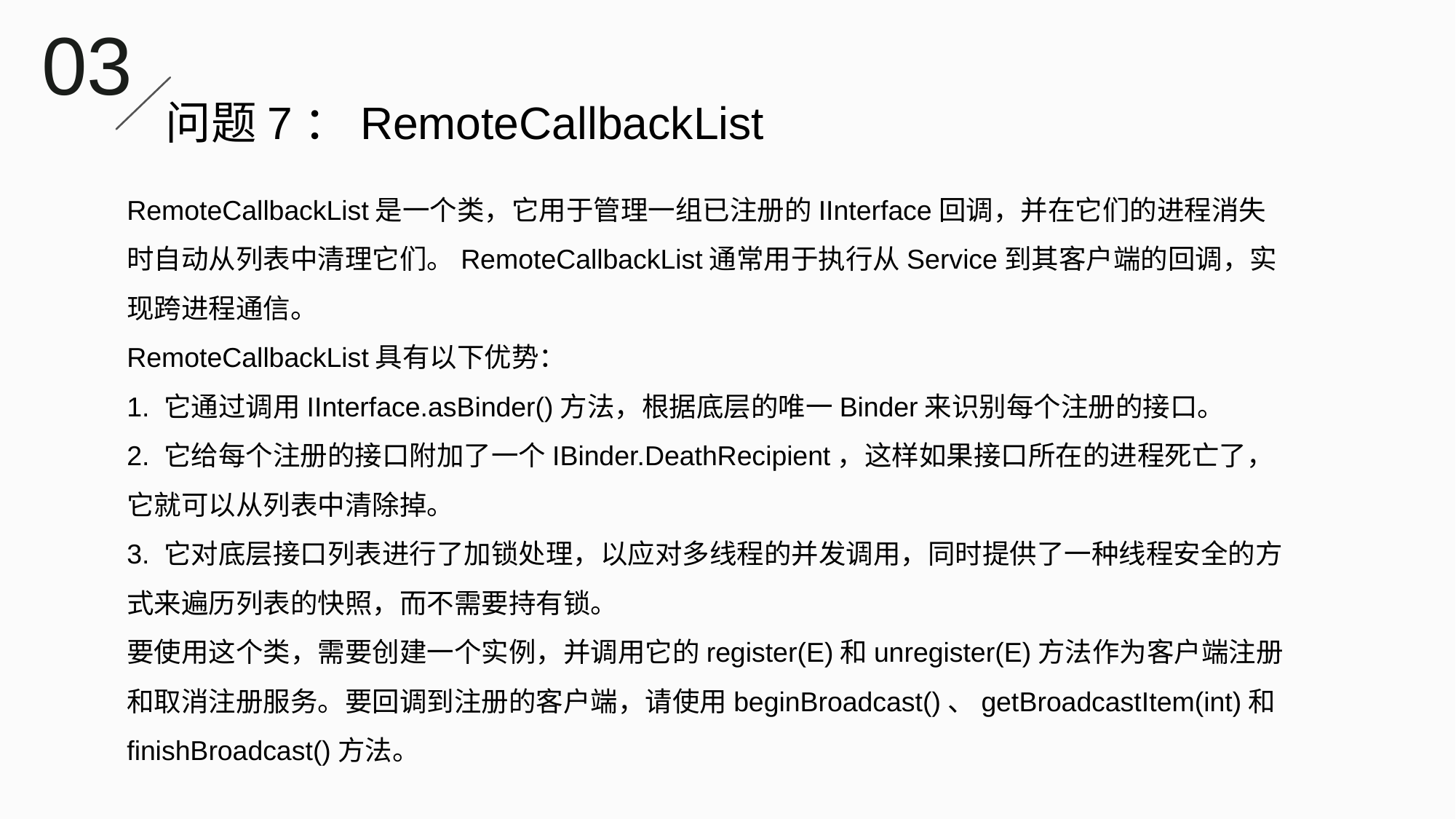

03
问题7：RemoteCallbackList
RemoteCallbackList是一个类，它用于管理一组已注册的IInterface回调，并在它们的进程消失时自动从列表中清理它们。RemoteCallbackList通常用于执行从Service到其客户端的回调，实现跨进程通信。
RemoteCallbackList具有以下优势：
1. 它通过调用IInterface.asBinder()方法，根据底层的唯一Binder来识别每个注册的接口。
2. 它给每个注册的接口附加了一个IBinder.DeathRecipient，这样如果接口所在的进程死亡了，它就可以从列表中清除掉。
3. 它对底层接口列表进行了加锁处理，以应对多线程的并发调用，同时提供了一种线程安全的方式来遍历列表的快照，而不需要持有锁。
要使用这个类，需要创建一个实例，并调用它的register(E)和unregister(E)方法作为客户端注册和取消注册服务。要回调到注册的客户端，请使用beginBroadcast()、getBroadcastItem(int)和finishBroadcast()方法。